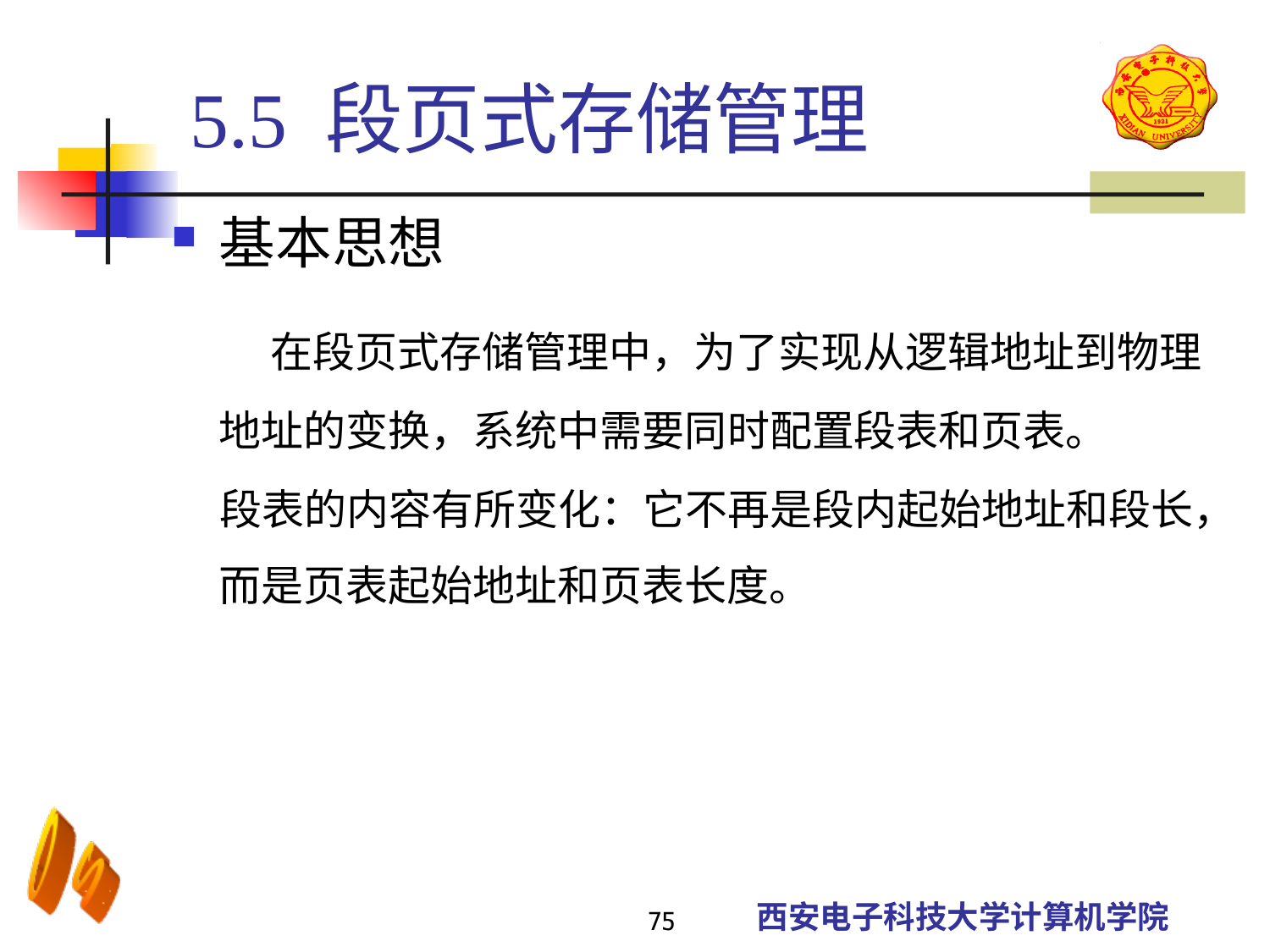

5.5 段页式存储管理
基本思想
	   在段页式存储管理中，为了实现从逻辑地址到物理地址的变换，系统中需要同时配置段表和页表。
    段表的内容有所变化：它不再是段内起始地址和段长，而是页表起始地址和页表长度。
75